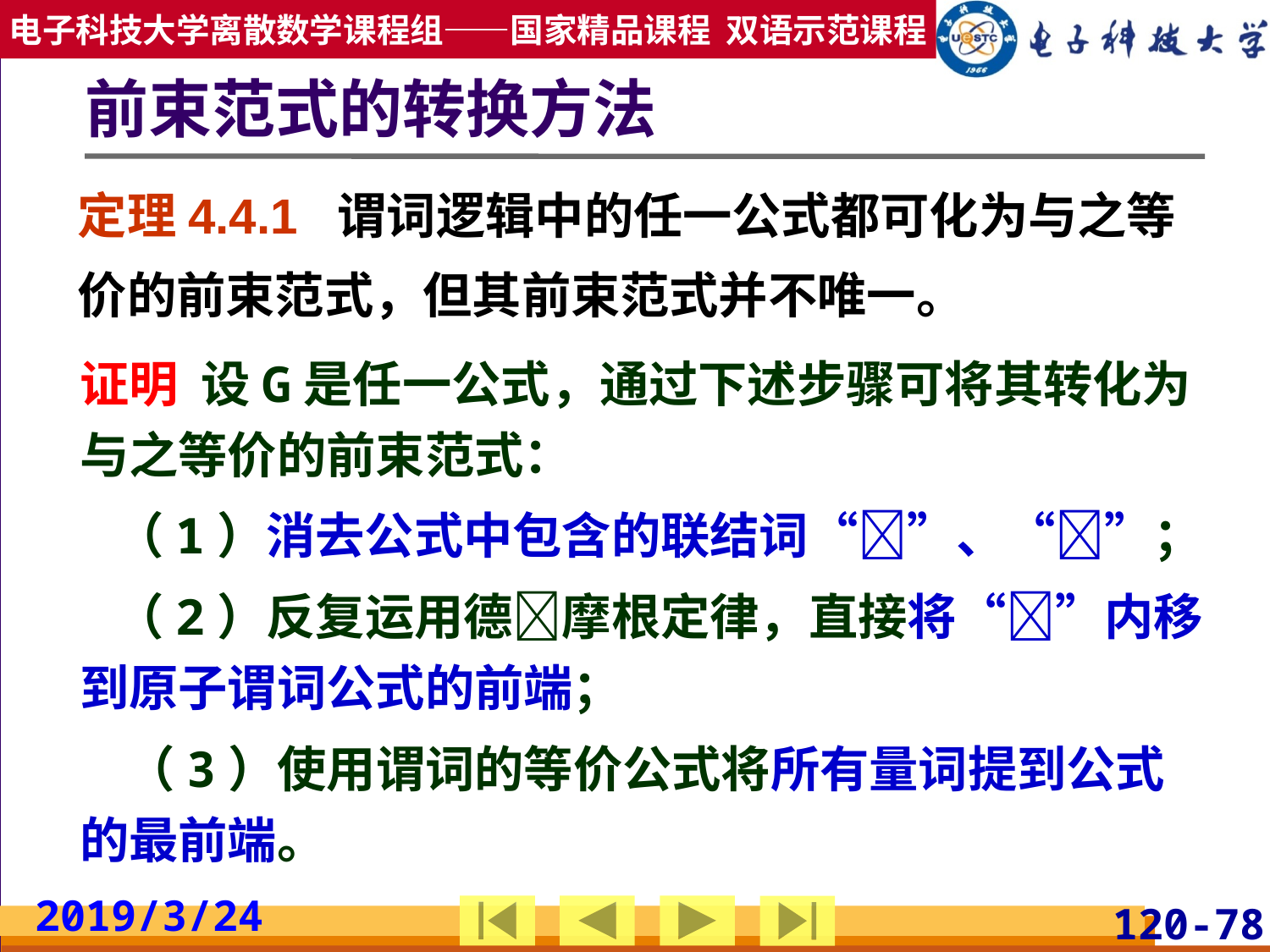

# 前束范式的转换方法
定理4.4.1  谓词逻辑中的任一公式都可化为与之等价的前束范式，但其前束范式并不唯一。
证明  设G是任一公式，通过下述步骤可将其转化为与之等价的前束范式：
  （1）消去公式中包含的联结词“→”、“↔”；
  （2）反复运用德•摩根定律，直接将“¬”内移到原子谓词公式的前端；
   （3）使用谓词的等价公式将所有量词提到公式的最前端。
2019/3/24